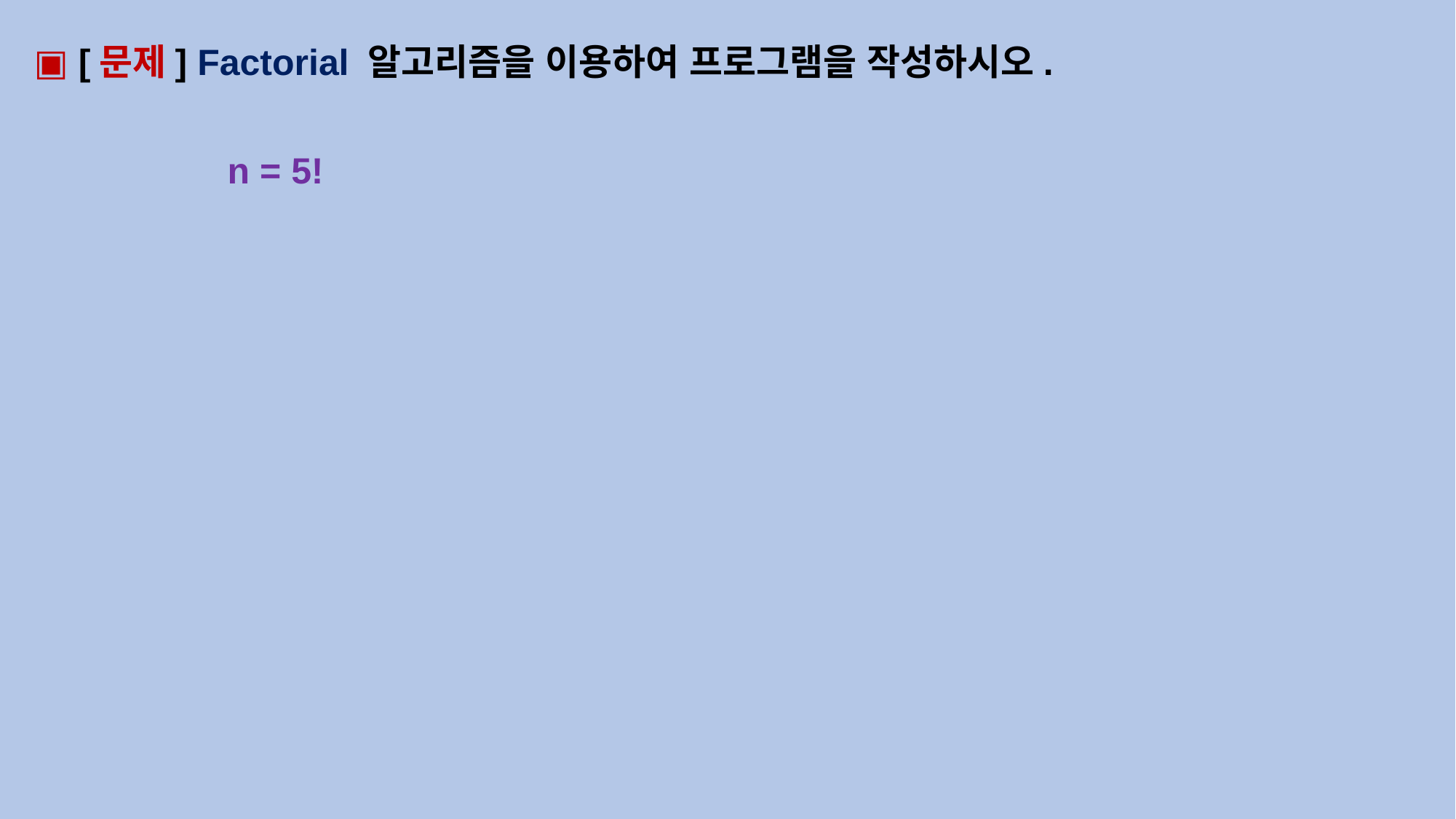

▣ [문제] Factorial 알고리즘을 이용하여 프로그램을 작성하시오.

                   n = 5!